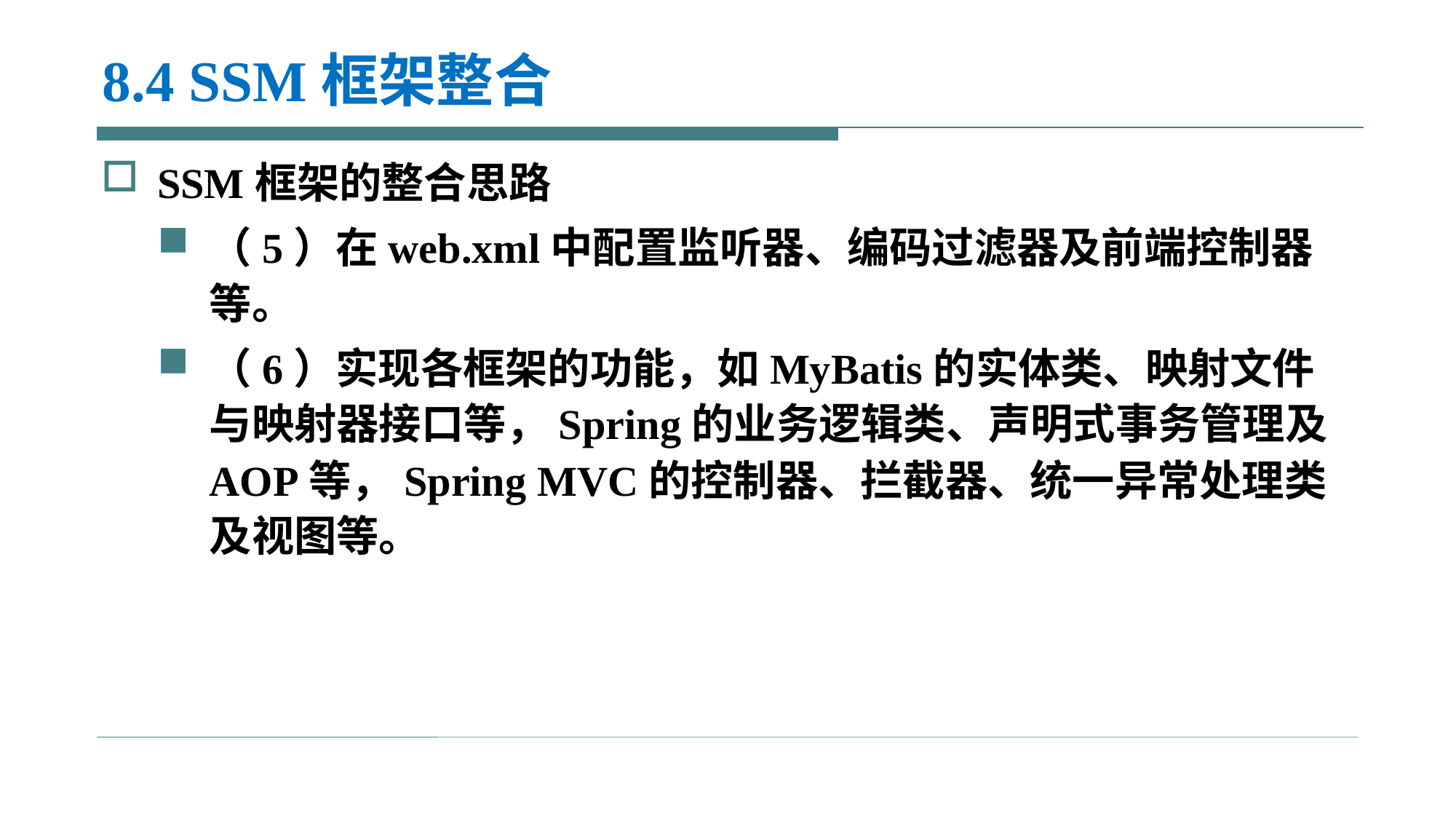

# 8.4 SSM框架整合
SSM框架的整合思路
（5）在web.xml中配置监听器、编码过滤器及前端控制器等。
（6）实现各框架的功能，如MyBatis的实体类、映射文件与映射器接口等，Spring的业务逻辑类、声明式事务管理及AOP等，Spring MVC的控制器、拦截器、统一异常处理类及视图等。
26